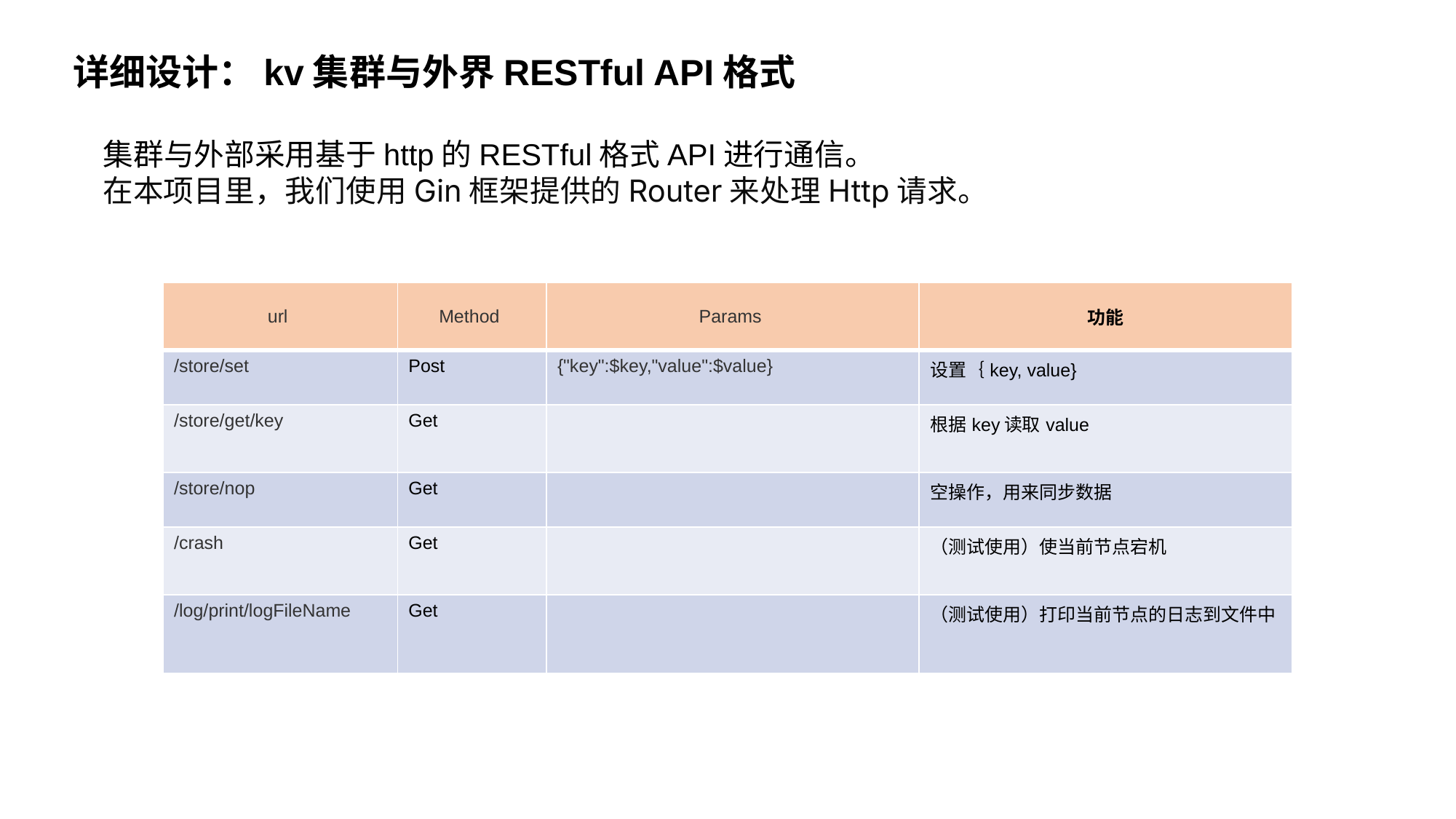

详细设计：kv集群与外界RESTful API格式
集群与外部采用基于http的RESTful格式API进行通信。
在本项目里，我们使用Gin框架提供的Router来处理Http请求。

| url | Method | Params | 功能 |
| --- | --- | --- | --- |
| /store/set | Post | {"key":$key,"value":$value} | 设置｛key, value} |
| /store/get/key | Get |  | 根据key读取value |
| /store/nop | Get |  | 空操作，用来同步数据 |
| /crash | Get |  | （测试使用）使当前节点宕机 |
| /log/print/logFileName | Get |  | （测试使用）打印当前节点的日志到文件中 |